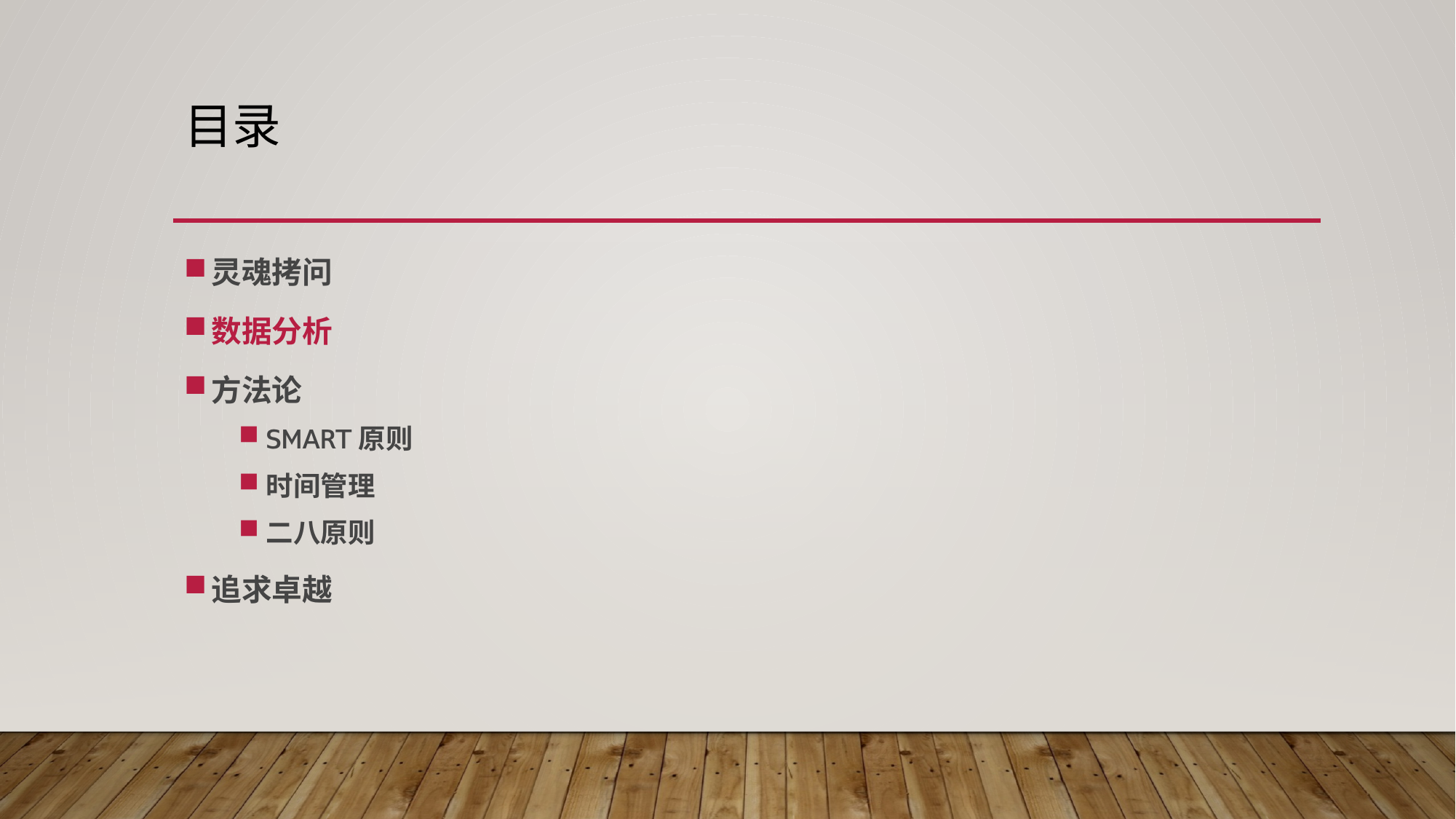

# 目录
灵魂拷问
数据分析
方法论
SMART原则
时间管理
二八原则
追求卓越